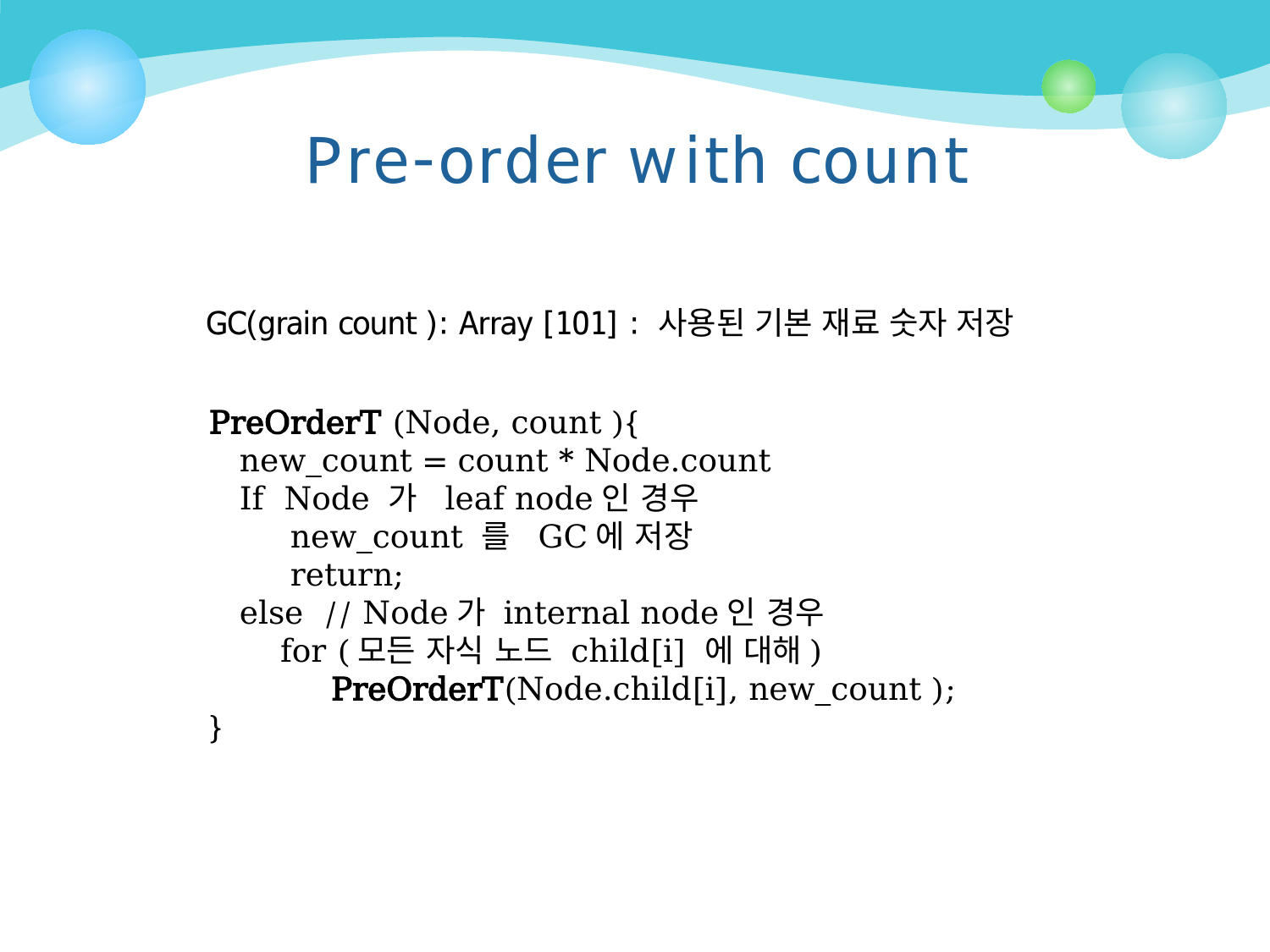

# Pre-order with count
GC(grain count ): Array [101] : 사용된 기본 재료 숫자 저장
PreOrderT (Node, count ){
   new_count = count * Node.count
   If  Node 가  leaf node인 경우
        new_count 를  GC에 저장
        return;
   else  // Node가 internal node인 경우
       for (모든 자식 노드 child[i] 에 대해)
            PreOrderT(Node.child[i], new_count );
}